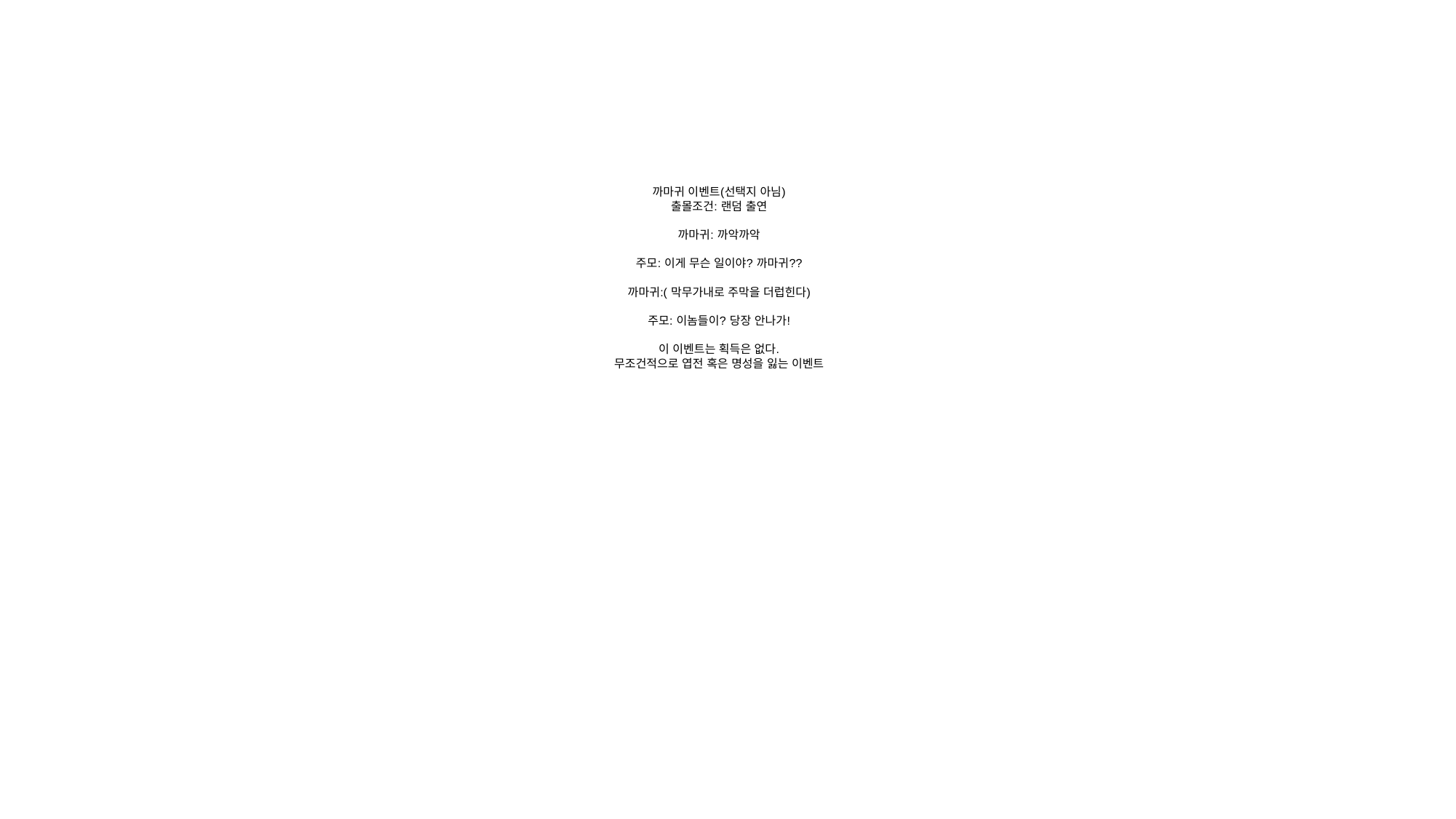

까마귀 이벤트(선택지 아님)
출몰조건: 랜덤 출연

까마귀: 까악까악

주모: 이게 무슨 일이야? 까마귀??

까마귀:( 막무가내로 주막을 더럽힌다)

주모: 이놈들이? 당장 안나가!

이 이벤트는 획득은 없다.
무조건적으로 엽전 혹은 명성을 잃는 이벤트